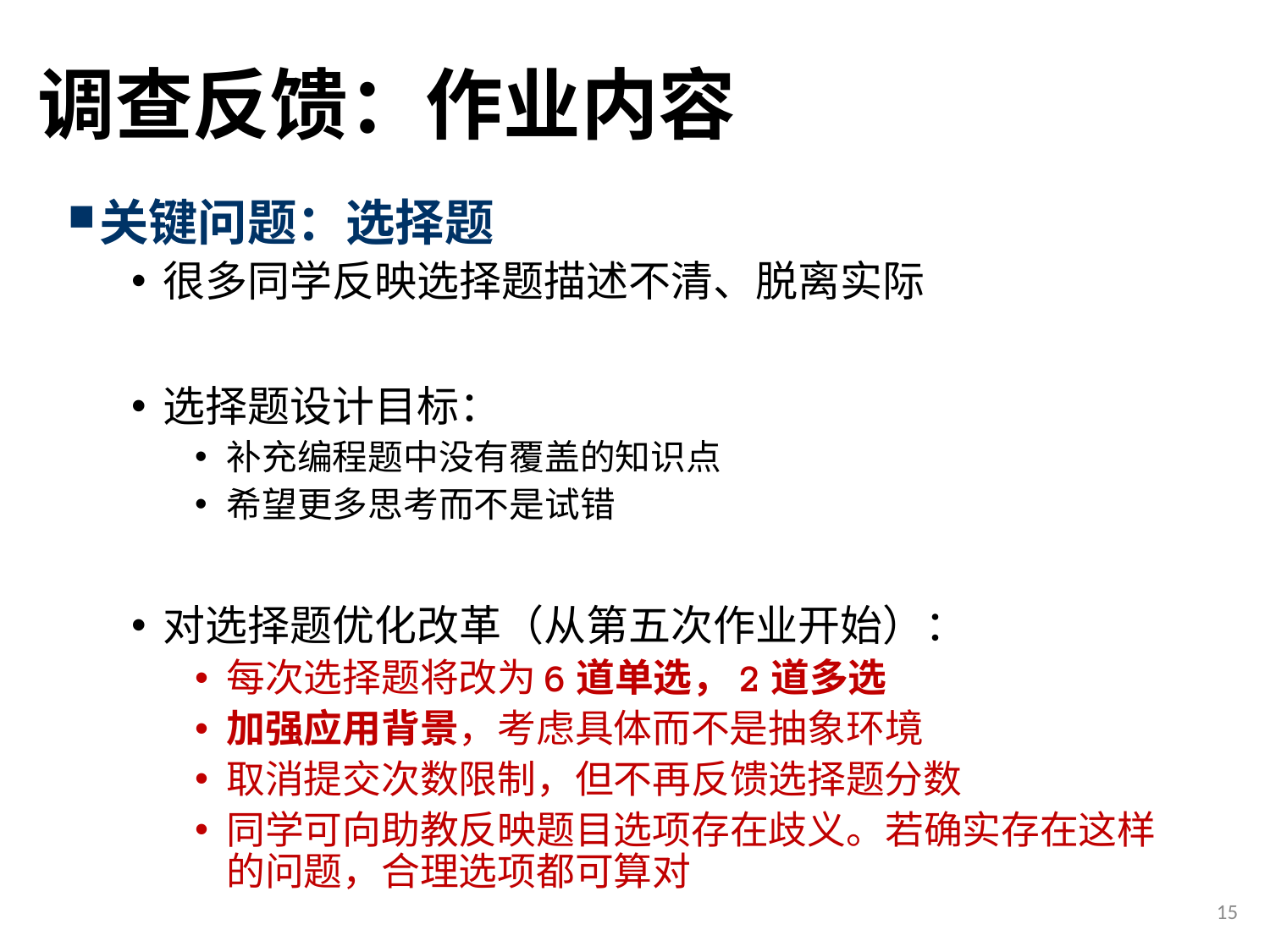

# 调查反馈：作业内容
关键问题：选择题
很多同学反映选择题描述不清、脱离实际

选择题设计目标：
补充编程题中没有覆盖的知识点
希望更多思考而不是试错

对选择题优化改革（从第五次作业开始）：
每次选择题将改为6道单选，2道多选
加强应用背景，考虑具体而不是抽象环境
取消提交次数限制，但不再反馈选择题分数
同学可向助教反映题目选项存在歧义。若确实存在这样的问题，合理选项都可算对

15